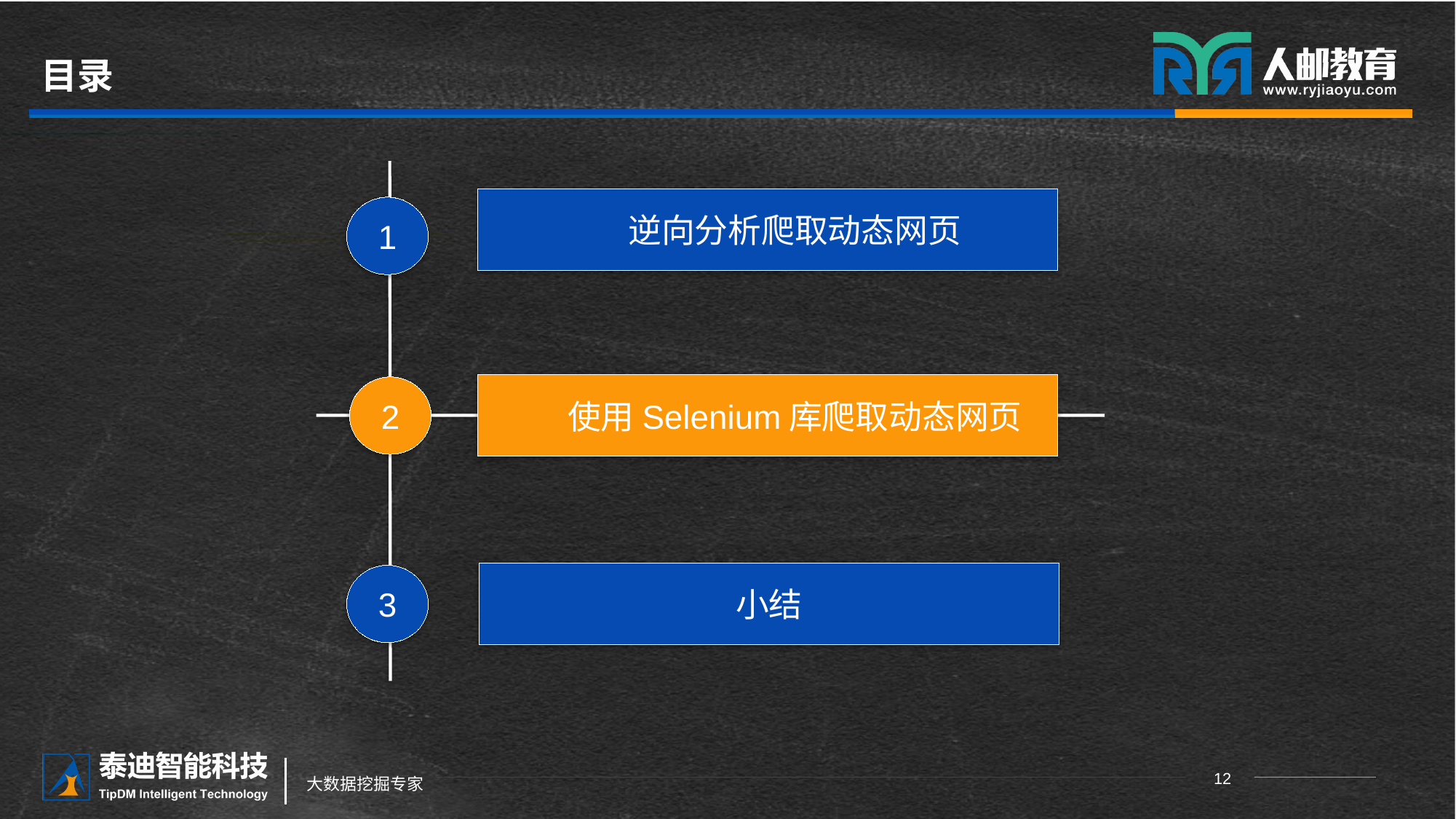

# 目录
逆向分析爬取动态网页
1
使用Selenium库爬取动态网页
2

小结
3